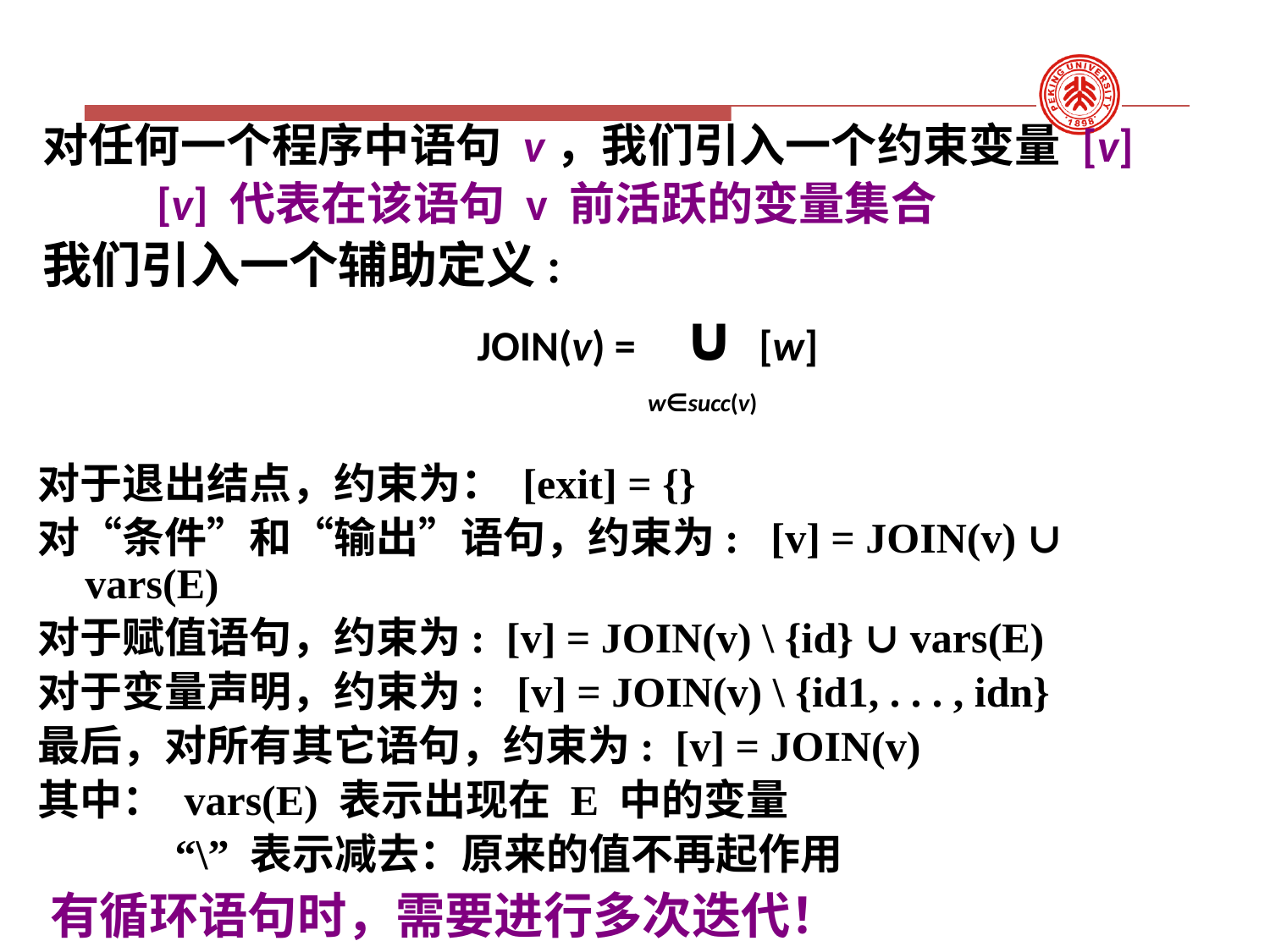

对任何一个程序中语句 v，我们引入一个约束变量 [v]
           [v] 代表在该语句 v 前活跃的变量集合
我们引入一个辅助定义:
JOIN(v) =     ∪  [w]
                    w∈succ(v)
对于退出结点，约束为： [exit] = {}
对“条件”和“输出”语句，约束为:   [v] = JOIN(v) ∪ vars(E)
对于赋值语句，约束为:  [v] = JOIN(v) \ {id} ∪ vars(E)
对于变量声明，约束为:   [v] = JOIN(v) \ {id1, . . . , idn}
最后，对所有其它语句，约束为:  [v] = JOIN(v)
其中： vars(E) 表示出现在 E 中的变量
             “\” 表示减去：原来的值不再起作用
有循环语句时，需要进行多次迭代！